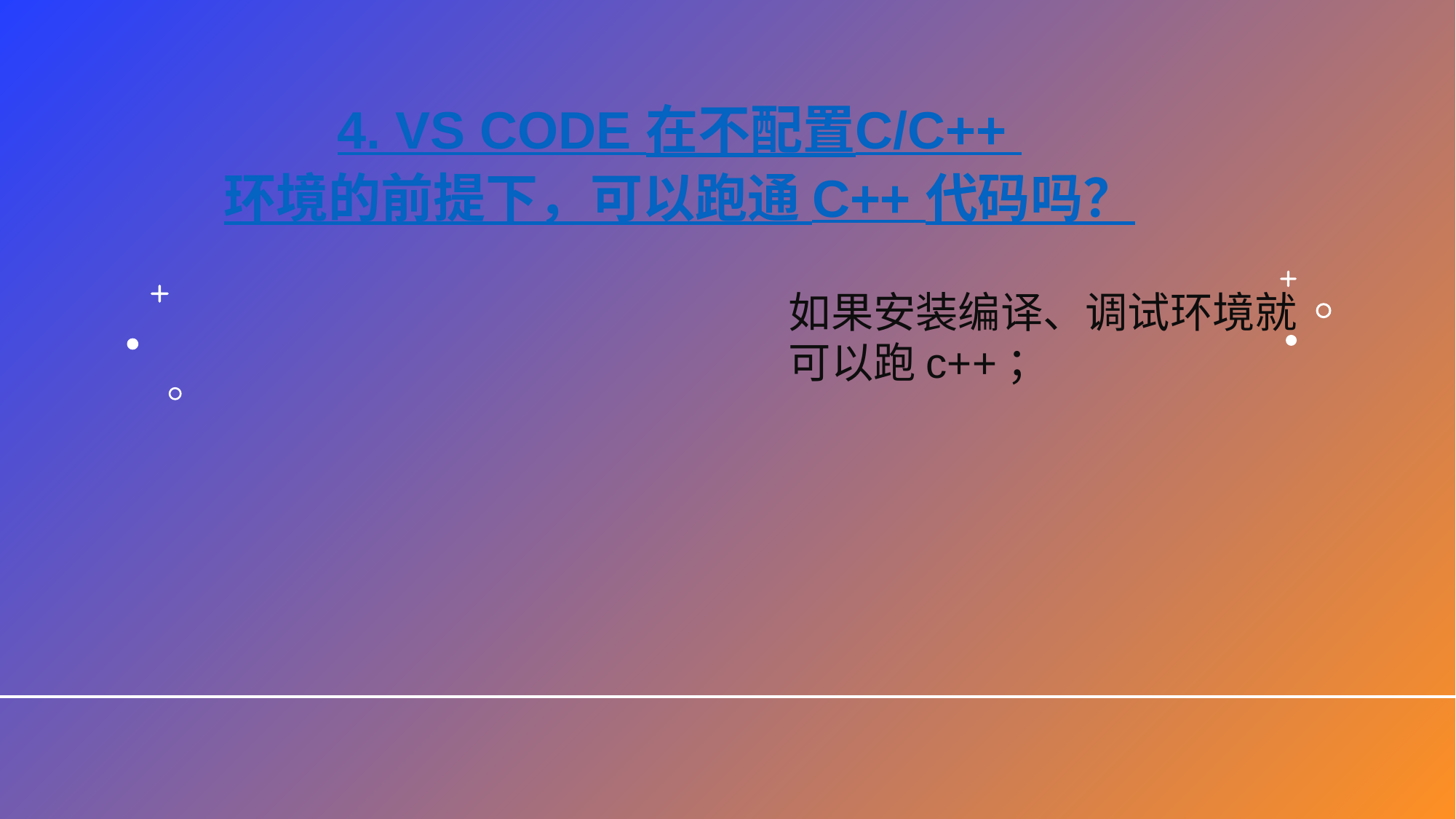

4. VS Code 在不配置C/C++ 环境的前提下，可以跑通 C++ 代码吗？

如果安装编译、调试环境就
可以跑c++；